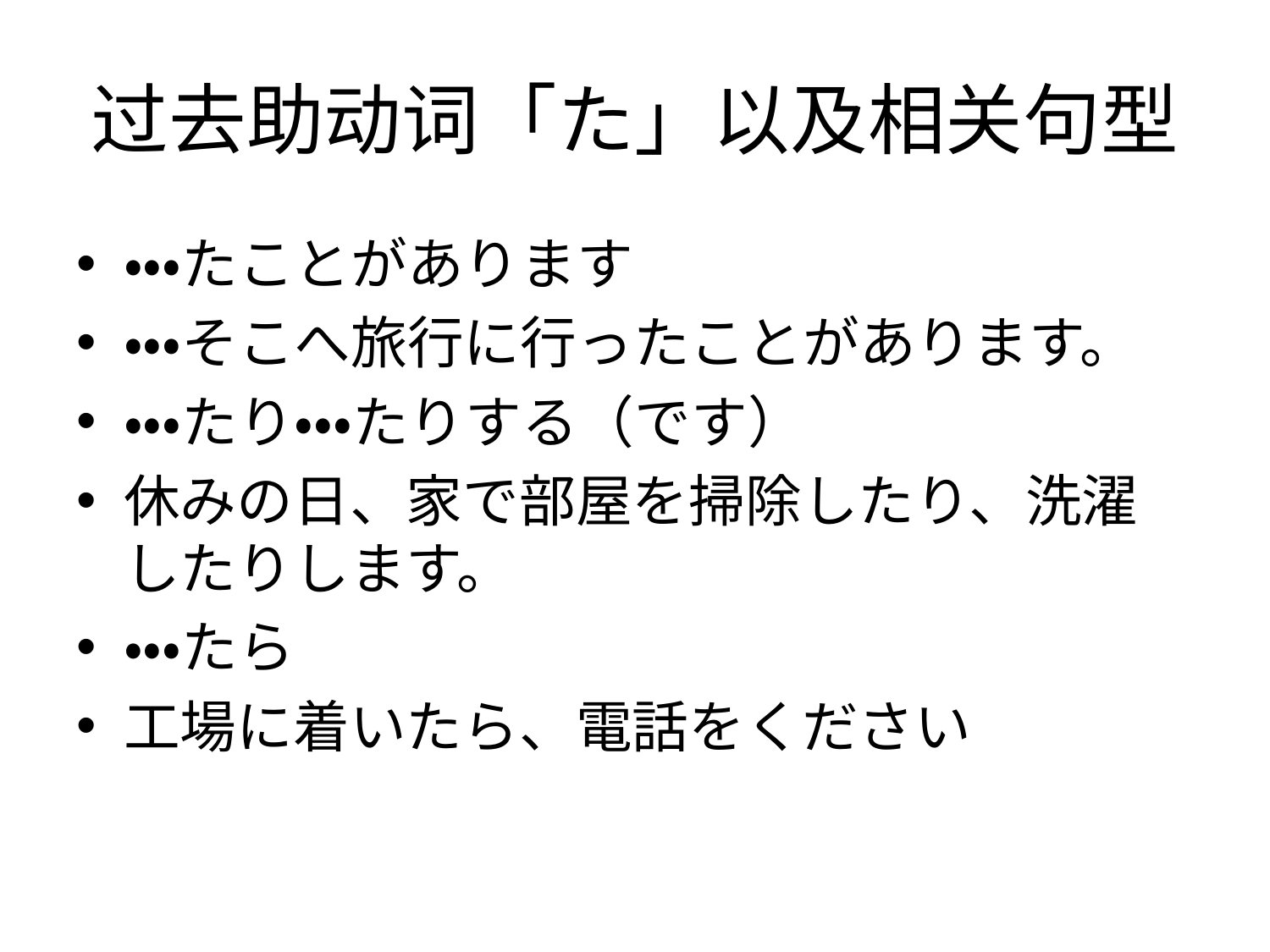

# 过去助动词「た」以及相关句型
・・・たことがあります
・・・そこへ旅行に行ったことがあります。
・・・たり・・・たりする（です）
休みの日、家で部屋を掃除したり、洗濯したりします。
・・・たら
工場に着いたら、電話をください